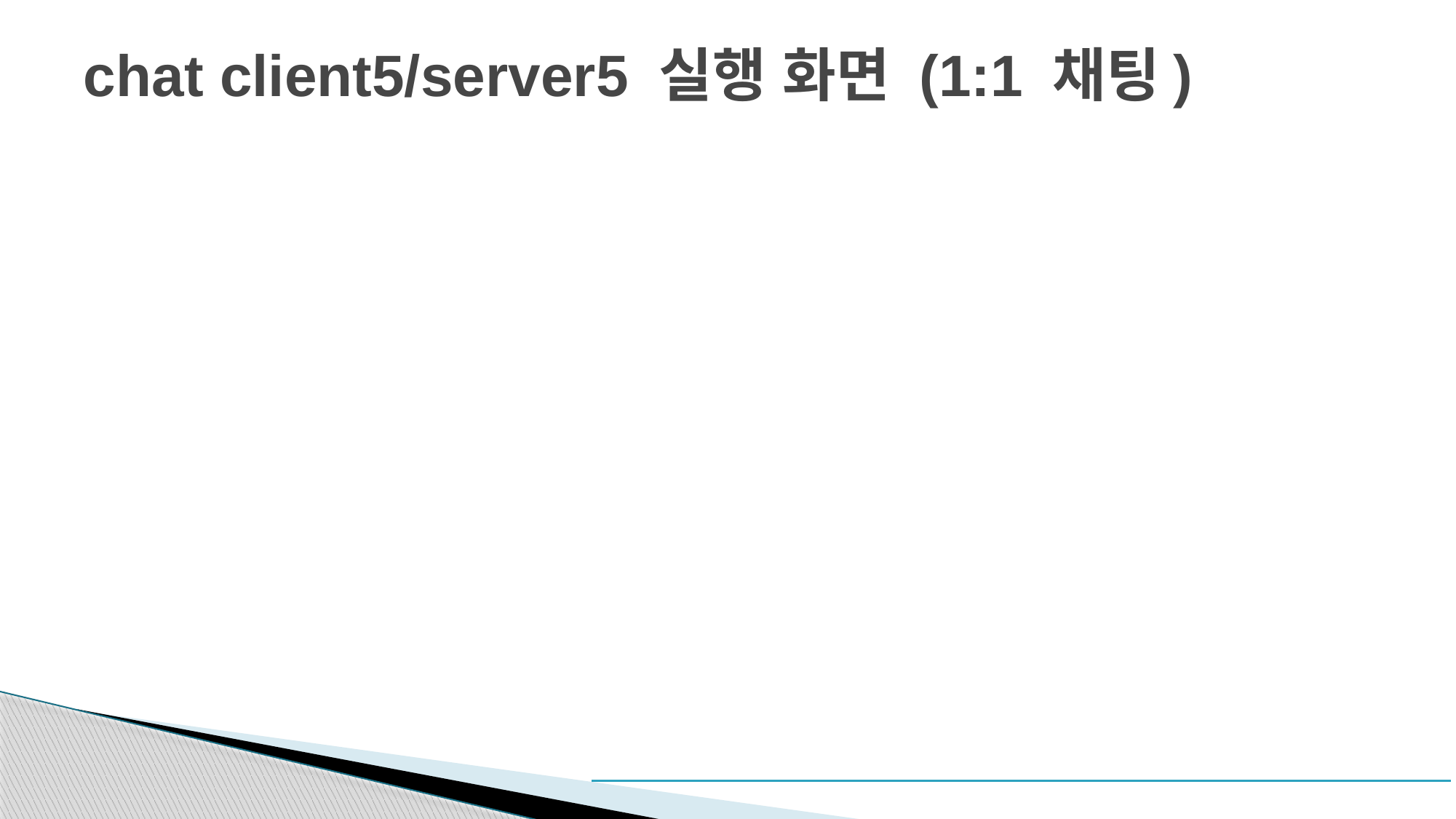

# chat client5/server5 실행 화면 (1:1 채팅)